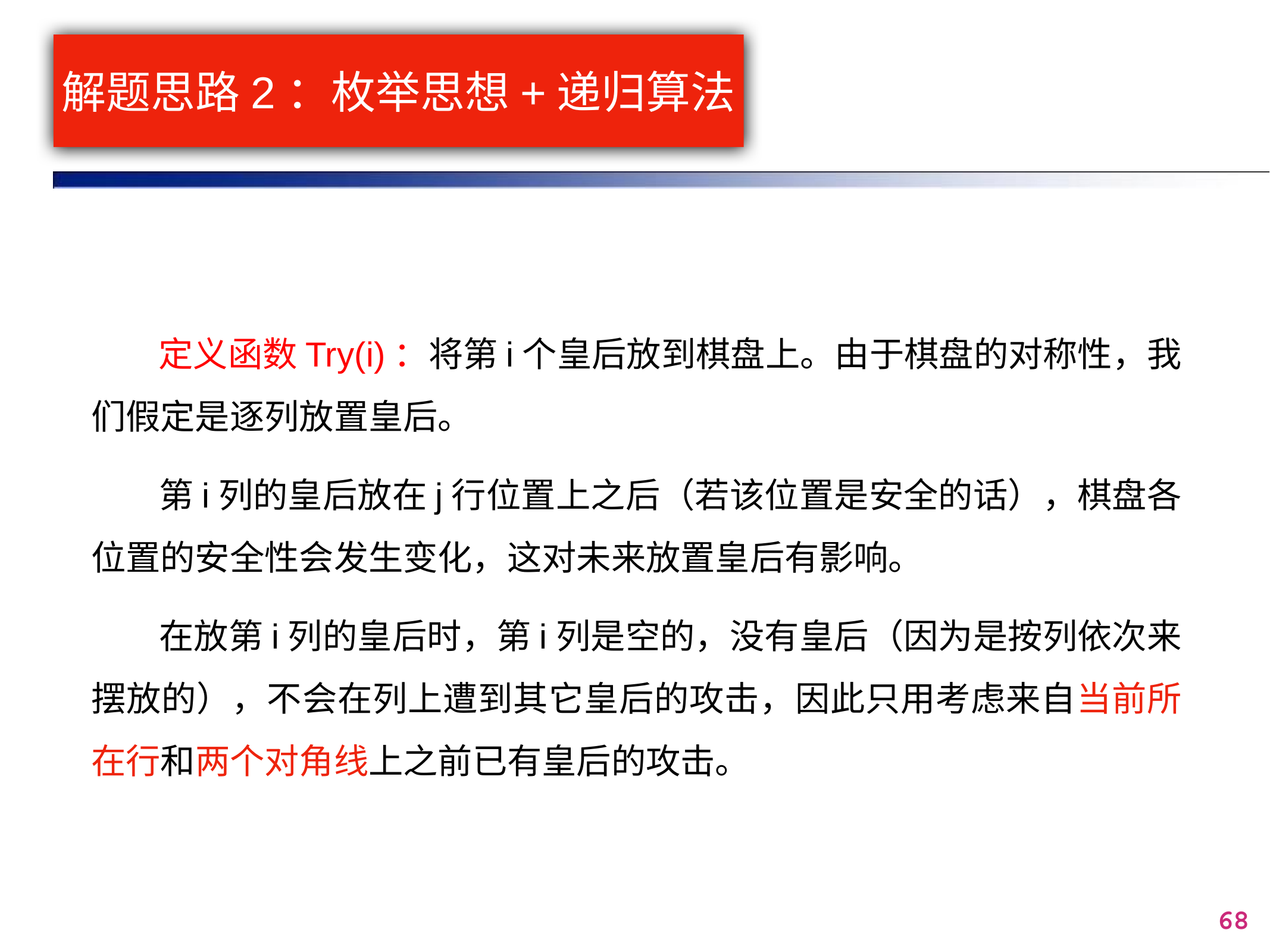

# 解题思路2：枚举思想+递归算法
        定义函数Try(i)：将第i个皇后放到棋盘上。由于棋盘的对称性，我们假定是逐列放置皇后。
        第i列的皇后放在j行位置上之后（若该位置是安全的话），棋盘各位置的安全性会发生变化，这对未来放置皇后有影响。
        在放第i列的皇后时，第i列是空的，没有皇后（因为是按列依次来摆放的），不会在列上遭到其它皇后的攻击，因此只用考虑来自当前所在行和两个对角线上之前已有皇后的攻击。
68